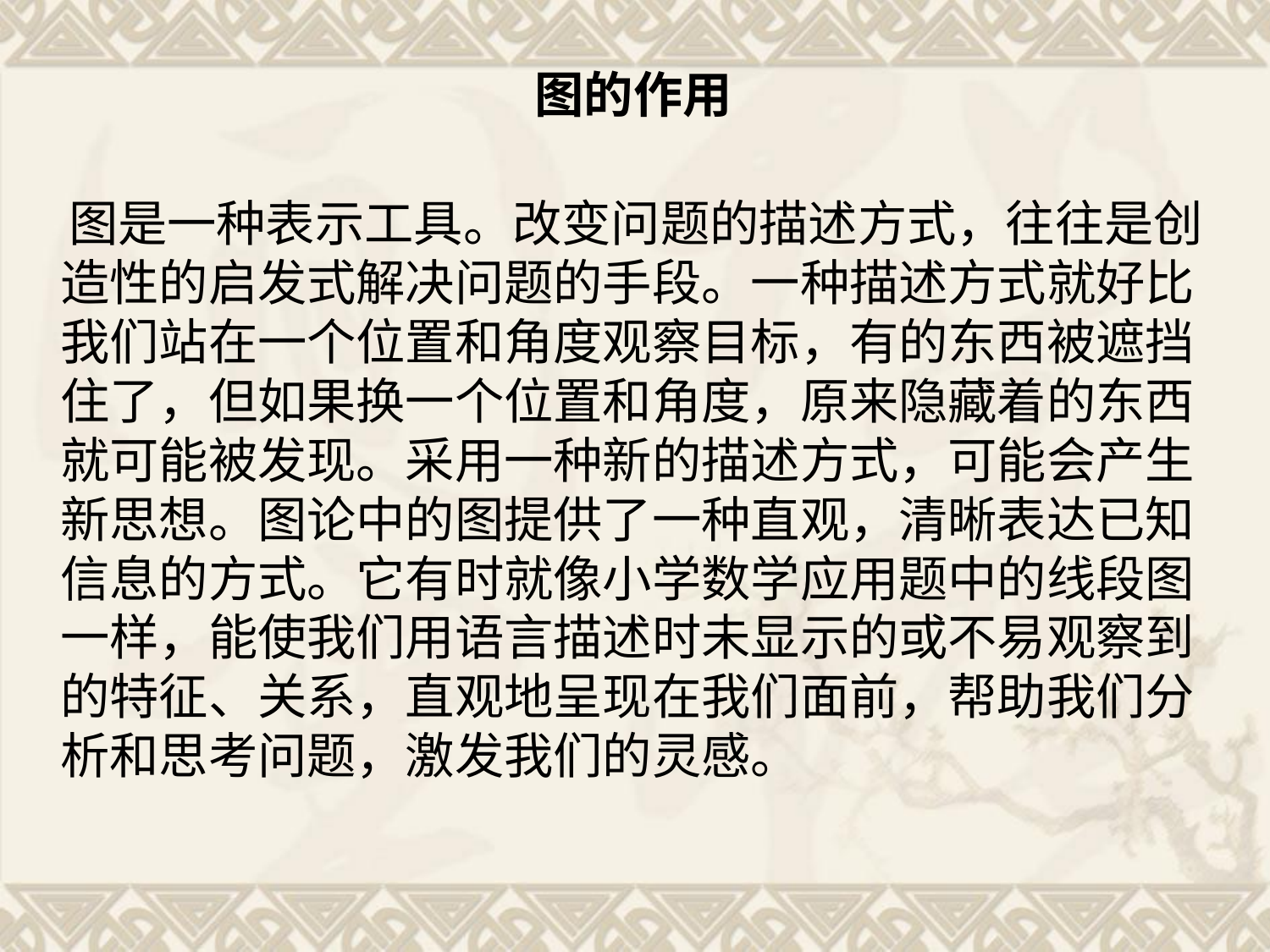

# 图的作用
    图是一种表示工具。改变问题的描述方式，往往是创造性的启发式解决问题的手段。一种描述方式就好比我们站在一个位置和角度观察目标，有的东西被遮挡住了，但如果换一个位置和角度，原来隐藏着的东西就可能被发现。采用一种新的描述方式，可能会产生新思想。图论中的图提供了一种直观，清晰表达已知信息的方式。它有时就像小学数学应用题中的线段图一样，能使我们用语言描述时未显示的或不易观察到的特征、关系，直观地呈现在我们面前，帮助我们分析和思考问题，激发我们的灵感。